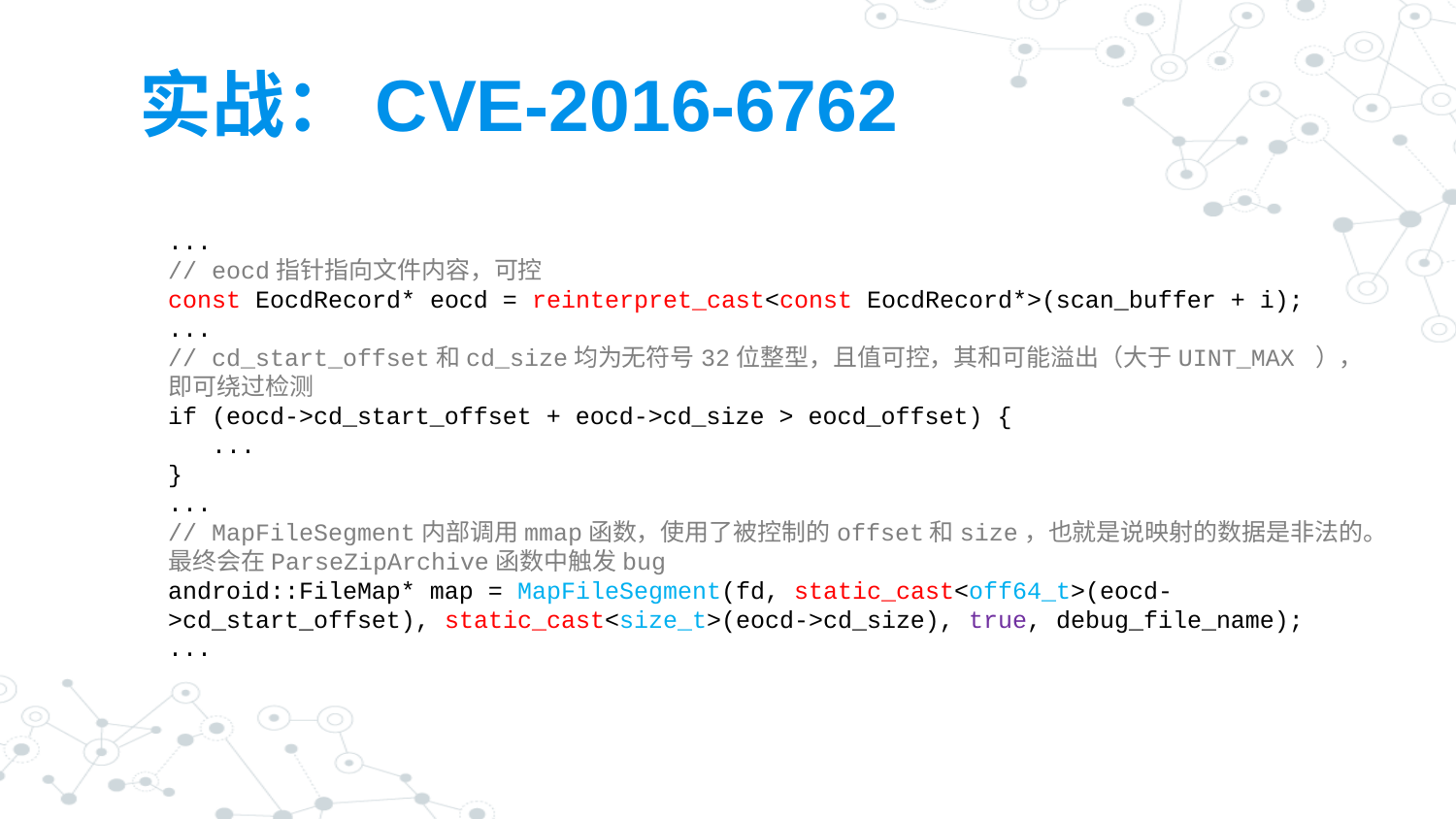

# 实战：CVE-2016-6762
...
// eocd指针指向文件内容，可控
const EocdRecord* eocd = reinterpret_cast<const EocdRecord*>(scan_buffer + i);
...
// cd_start_offset和cd_size均为无符号32位整型，且值可控，其和可能溢出（大于UINT_MAX ），即可绕过检测
if (eocd->cd_start_offset + eocd->cd_size > eocd_offset) {
   ...
}
...
// MapFileSegment内部调用mmap函数，使用了被控制的offset和size，也就是说映射的数据是非法的。最终会在ParseZipArchive函数中触发bug
android::FileMap* map = MapFileSegment(fd, static_cast<off64_t>(eocd->cd_start_offset), static_cast<size_t>(eocd->cd_size), true, debug_file_name);
...